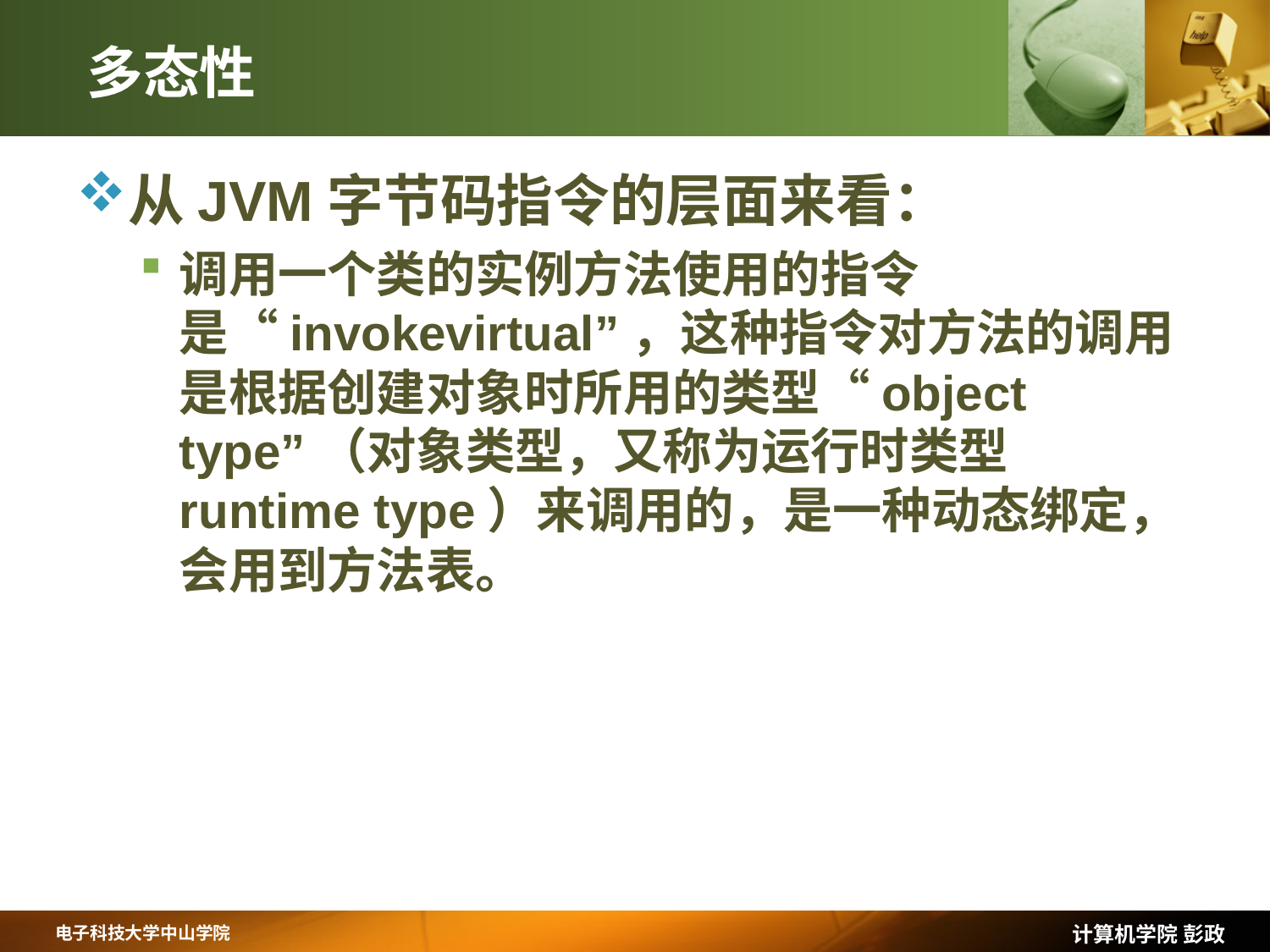

# 多态性
从JVM字节码指令的层面来看：
调用一个类的实例方法使用的指令是“invokevirtual”，这种指令对方法的调用是根据创建对象时所用的类型“object type”（对象类型，又称为运行时类型runtime type）来调用的，是一种动态绑定，会用到方法表。
计算机学院 彭政
电子科技大学中山学院